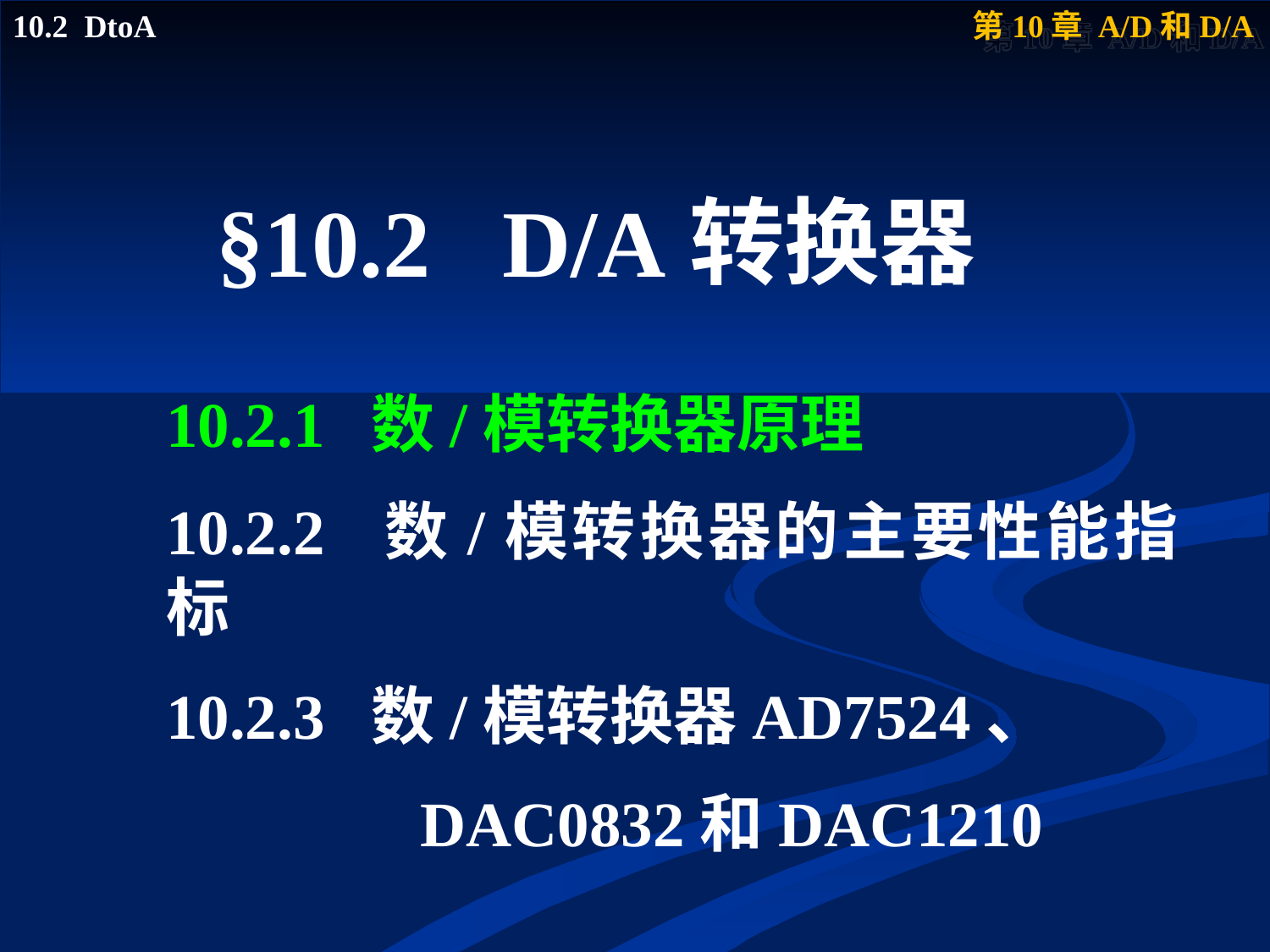

# §10.2   D/A转换器
10.2.1  数/模转换器原理
10.2.2  数/模转换器的主要性能指标
10.2.3  数/模转换器AD7524、
                DAC0832和DAC1210